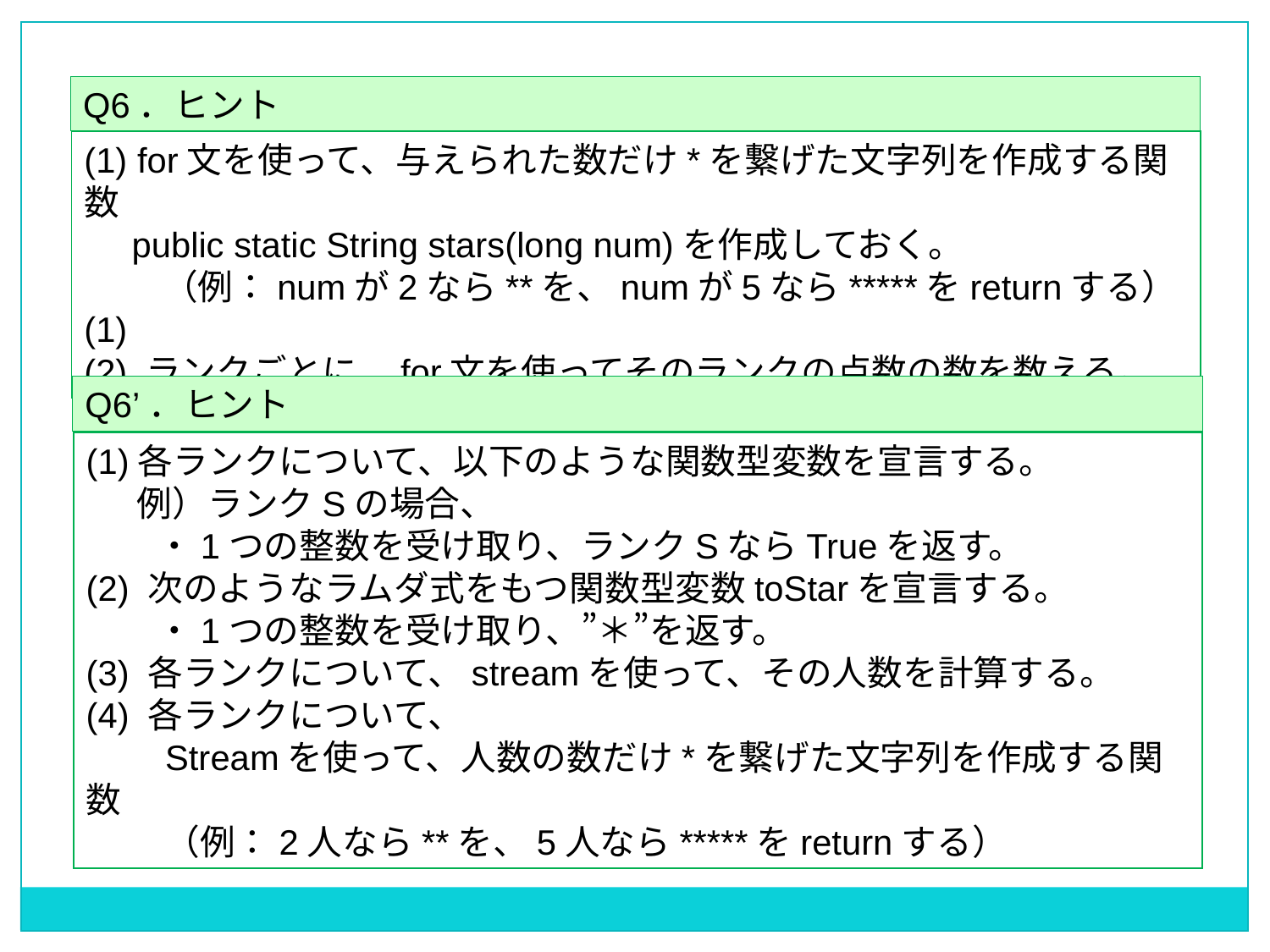

Q6．ヒント
(1) for文を使って、与えられた数だけ*を繋げた文字列を作成する関数
     public static String stars(long num)を作成しておく。
　　 （例：numが2なら**を、numが5なら*****をreturnする）(1)
(2) ランクごとに、for文を使ってそのランクの点数の数を数える。
Q6’．ヒント
(1)各ランクについて、以下のような関数型変数を宣言する。
　  例）ランクSの場合、
　　・1つの整数を受け取り、ランクSならTrueを返す。
(2) 次のようなラムダ式をもつ関数型変数toStarを宣言する。
　　・1つの整数を受け取り、”＊”を返す。
(3) 各ランクについて、streamを使って、その人数を計算する。
(4) 各ランクについて、
　　Streamを使って、人数の数だけ*を繋げた文字列を作成する関数
　　 （例：2人なら**を、5人なら*****をreturnする）